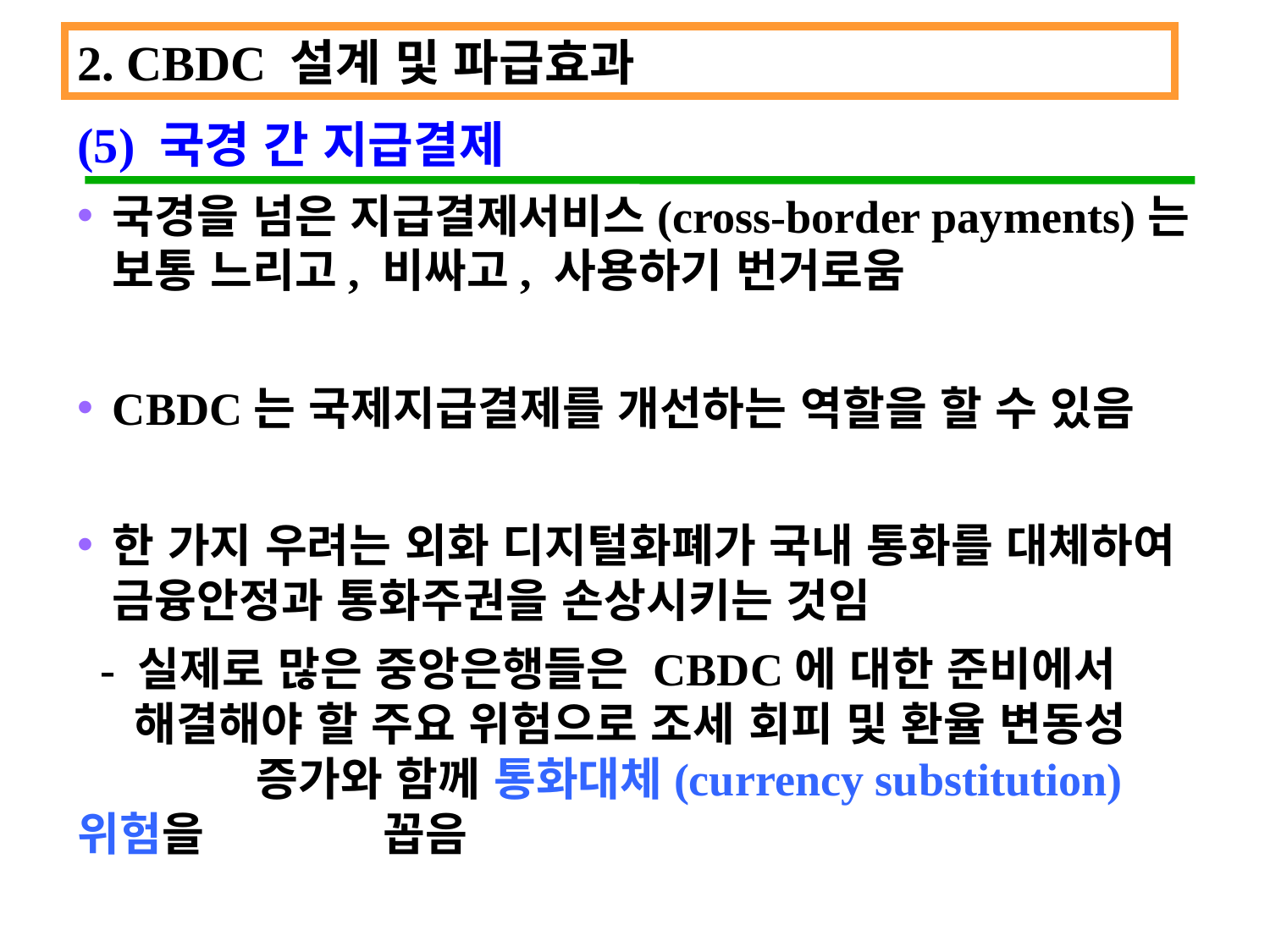

2. CBDC 설계 및 파급효과
(5) 국경 간 지급결제
국경을 넘은 지급결제서비스(cross-border payments)는 보통 느리고, 비싸고, 사용하기 번거로움

CBDC는 국제지급결제를 개선하는 역할을 할 수 있음

한 가지 우려는 외화 디지털화폐가 국내 통화를 대체하여 금융안정과 통화주권을 손상시키는 것임
  - 실제로 많은 중앙은행들은 CBDC에 대한 준비에서 	    해결해야 할 주요 위험으로 조세 회피 및 환율 변동성              	    증가와 함께 통화대체(currency substitution) 위험을 	    꼽음